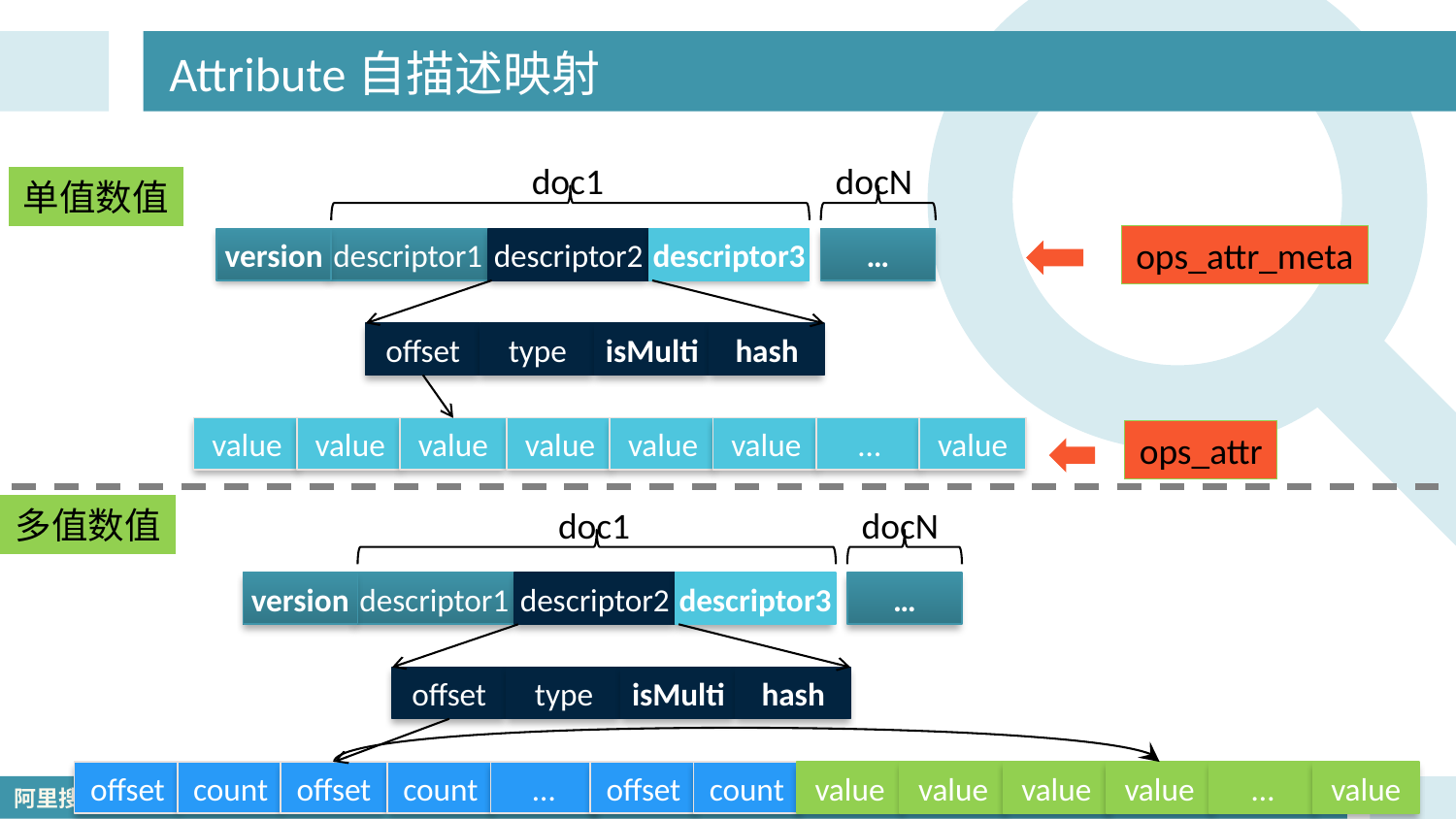

# Attribute自描述映射

doc1
docN
单值数值
ops_attr_meta
version
descriptor1
descriptor2
descriptor3
…

offset
type
isMulti
hash
value
value
value
value
value
value
…
value
ops_attr

多值数值
doc1
docN
version
descriptor1
descriptor2
descriptor3
…
offset
type
isMulti
hash
offset
count
offset
count
…
offset
count
value
value
value
value
…
value